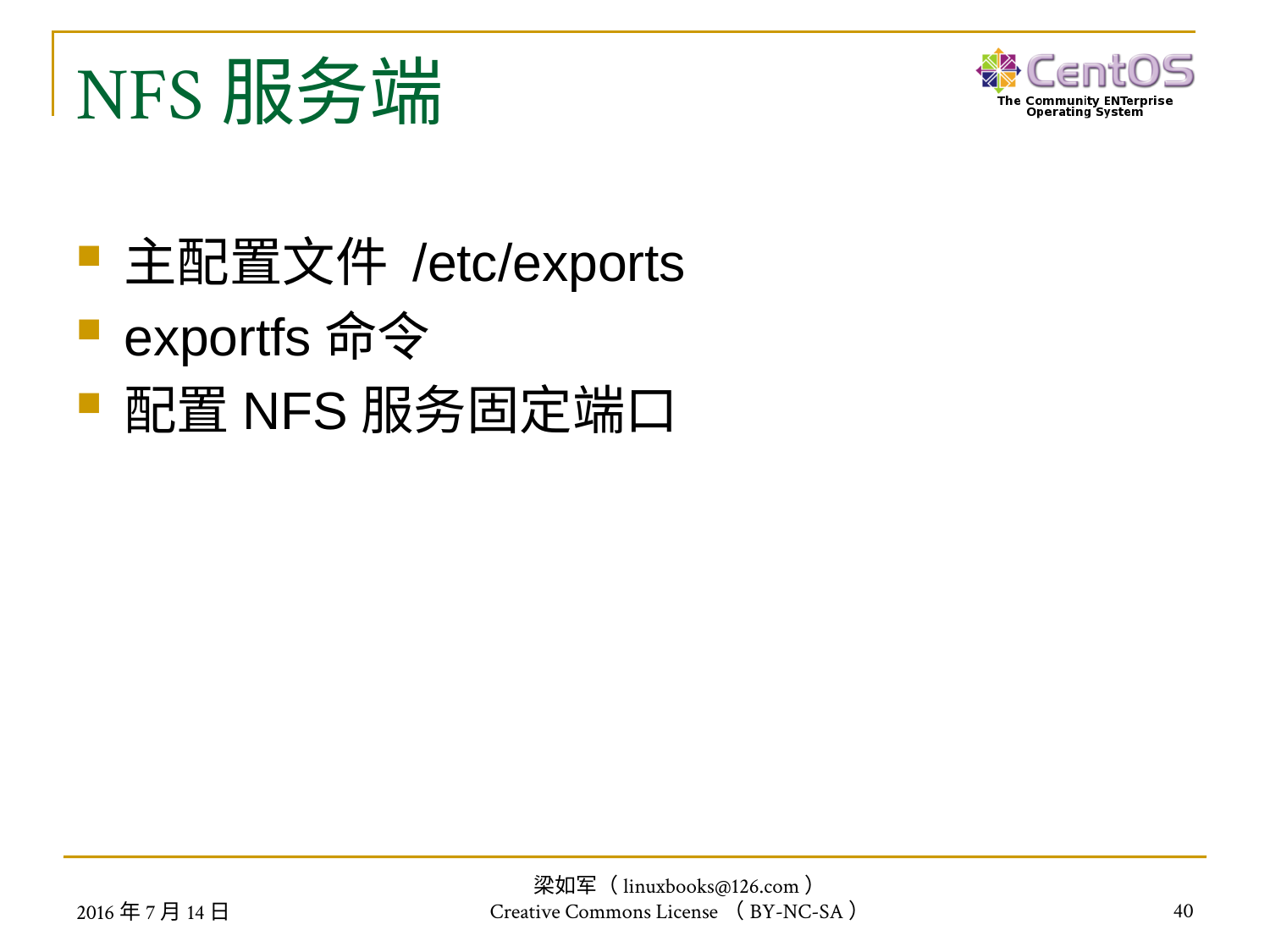

# NFS服务端
主配置文件 /etc/exports
exportfs命令
配置NFS服务固定端口

梁如军（linuxbooks@126.com）
Creative Commons License（BY-NC-SA）
2016年7月14日
40